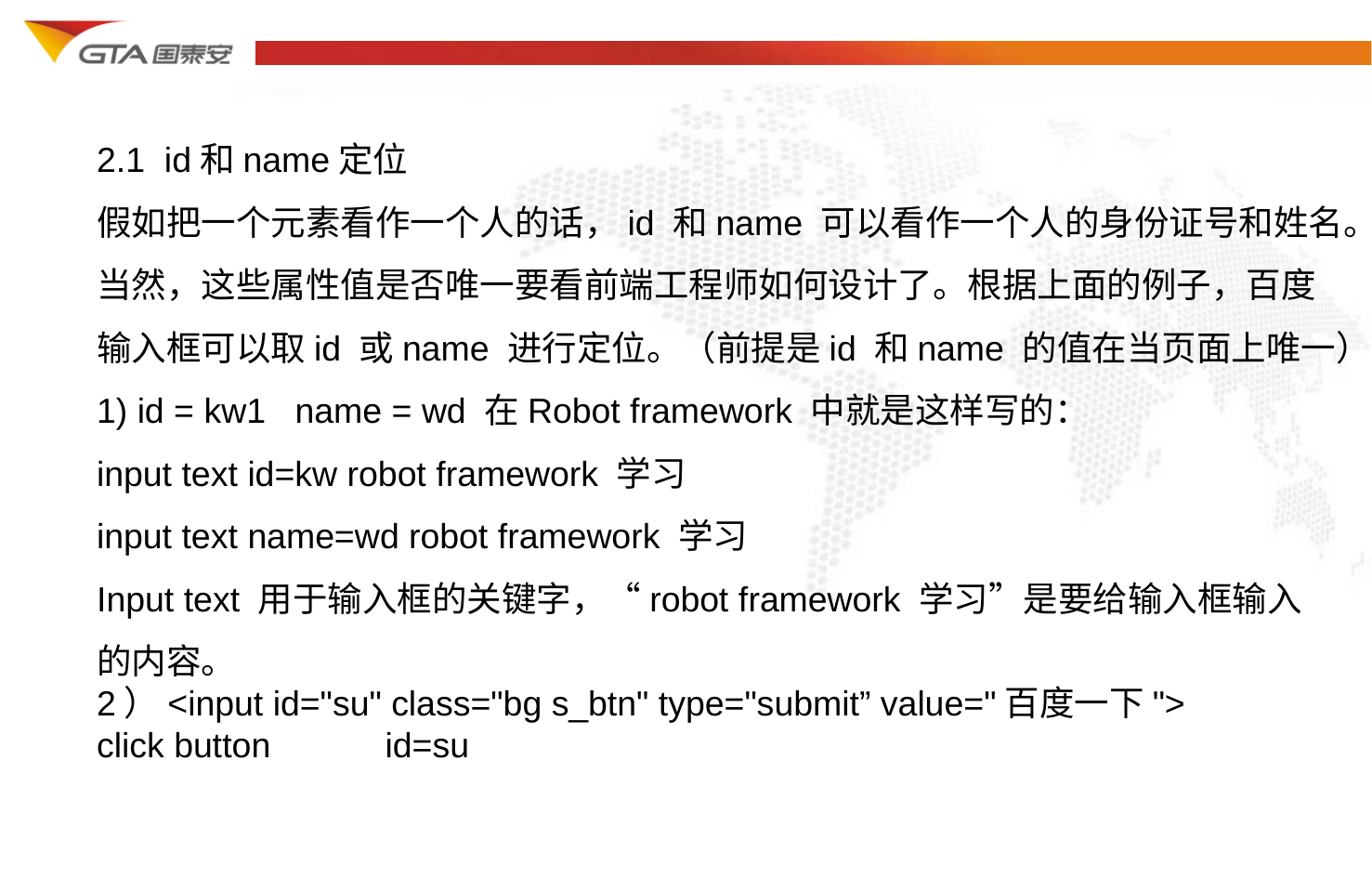

2.1  id和name定位
假如把一个元素看作一个人的话，id 和name 可以看作一个人的身份证号和姓名。
当然，这些属性值是否唯一要看前端工程师如何设计了。根据上面的例子，百度
输入框可以取id 或name 进行定位。（前提是id 和name 的值在当页面上唯一）
1) id = kw1   name = wd 在Robot framework 中就是这样写的：
input text id=kw robot framework 学习
input text name=wd robot framework 学习
Input text 用于输入框的关键字，“robot framework 学习”是要给输入框输入
的内容。
2）<input id="su" class="bg s_btn" type="submit” value="百度一下">
click button	 id=su